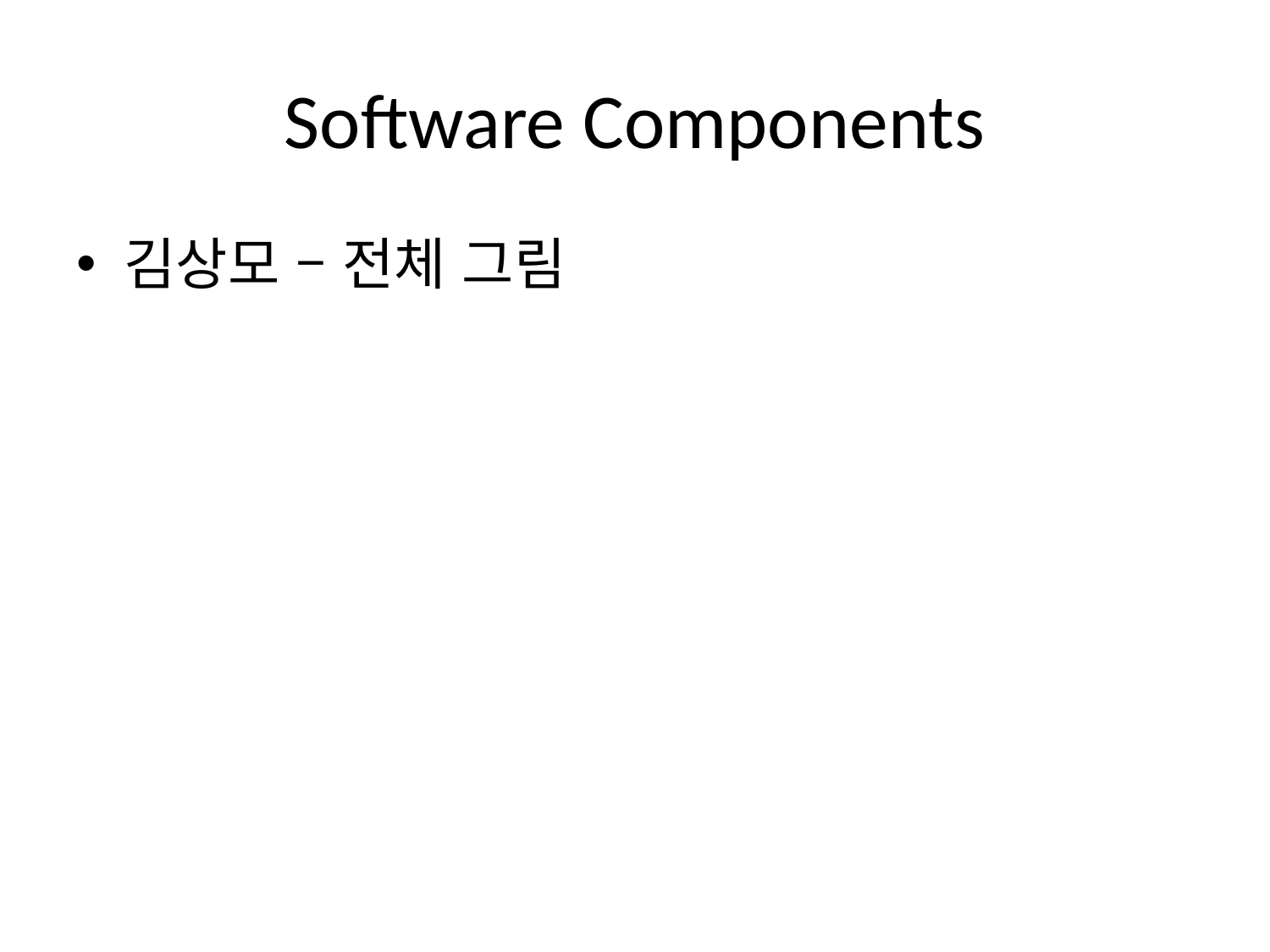

# Software Components
김상모 – 전체 그림